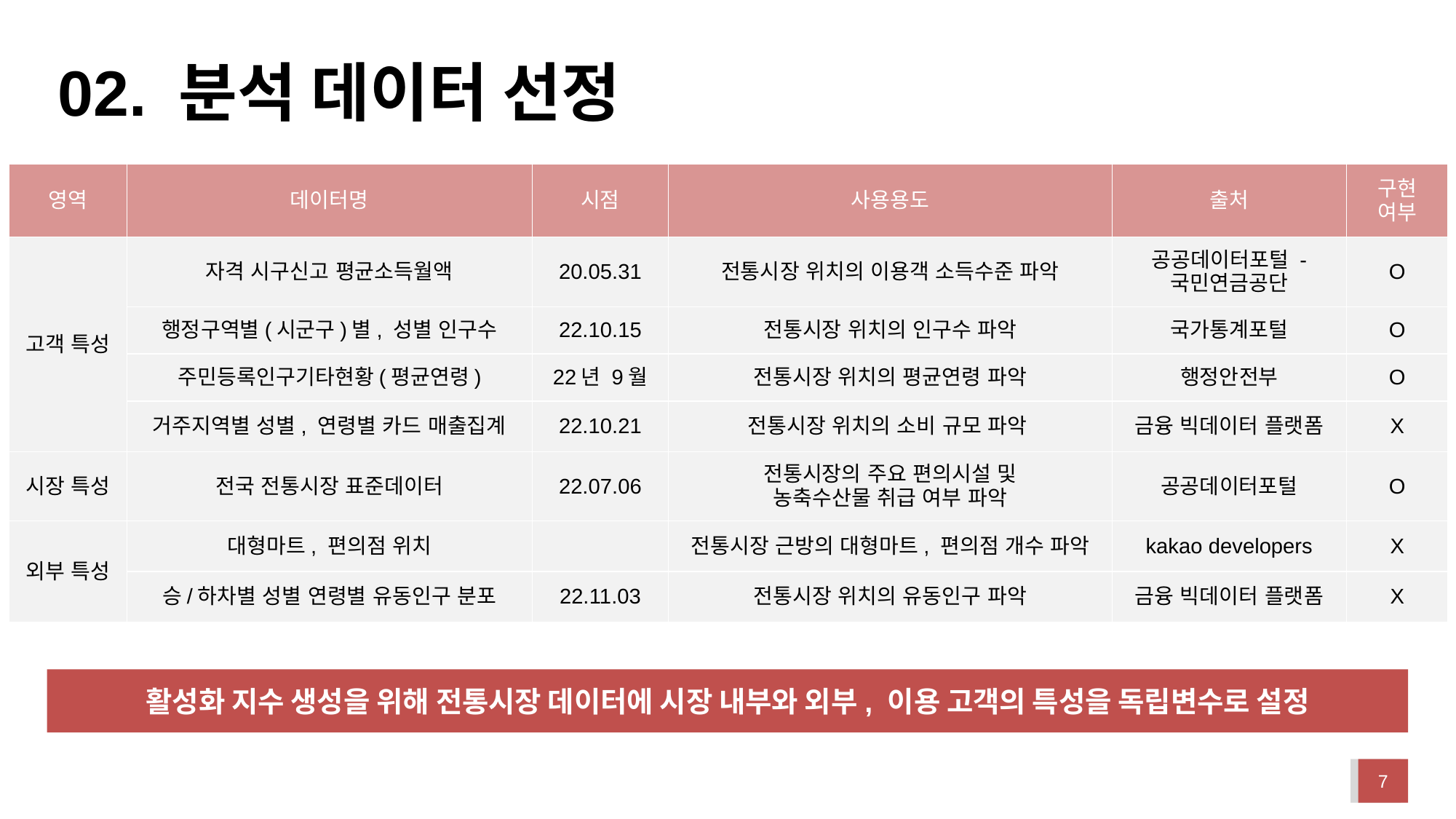

02. 분석 데이터 선정
| 영역 | 데이터명 | 시점 | 사용용도 | 출처 | 구현 여부 |
| --- | --- | --- | --- | --- | --- |
| 고객 특성 | 자격 시구신고 평균소득월액 | 20.05.31 | 전통시장 위치의 이용객 소득수준 파악 | 공공데이터포털 - 국민연금공단 | O |
|  | 행정구역별(시군구)별, 성별 인구수 | 22.10.15 | 전통시장 위치의 인구수 파악 | 국가통계포털 | O |
|  | 주민등록인구기타현황(평균연령) | 22년 9월 | 전통시장 위치의 평균연령 파악 | 행정안전부 | O |
|  | 거주지역별 성별, 연령별 카드 매출집계 | 22.10.21 | 전통시장 위치의 소비 규모 파악 | 금융 빅데이터 플랫폼 | X |
| 시장 특성 | 전국 전통시장 표준데이터 | 22.07.06 | 전통시장의 주요 편의시설 및 농축수산물 취급 여부 파악 | 공공데이터포털 | O |
| 외부 특성 | 대형마트, 편의점 위치 |  | 전통시장 근방의 대형마트, 편의점 개수 파악 | kakao developers | X |
|  | 승/하차별 성별 연령별 유동인구 분포 | 22.11.03 | 전통시장 위치의 유동인구 파악 | 금융 빅데이터 플랫폼 | X |
활성화 지수 생성을 위해 전통시장 데이터에 시장 내부와 외부, 이용 고객의 특성을 독립변수로 설정
7